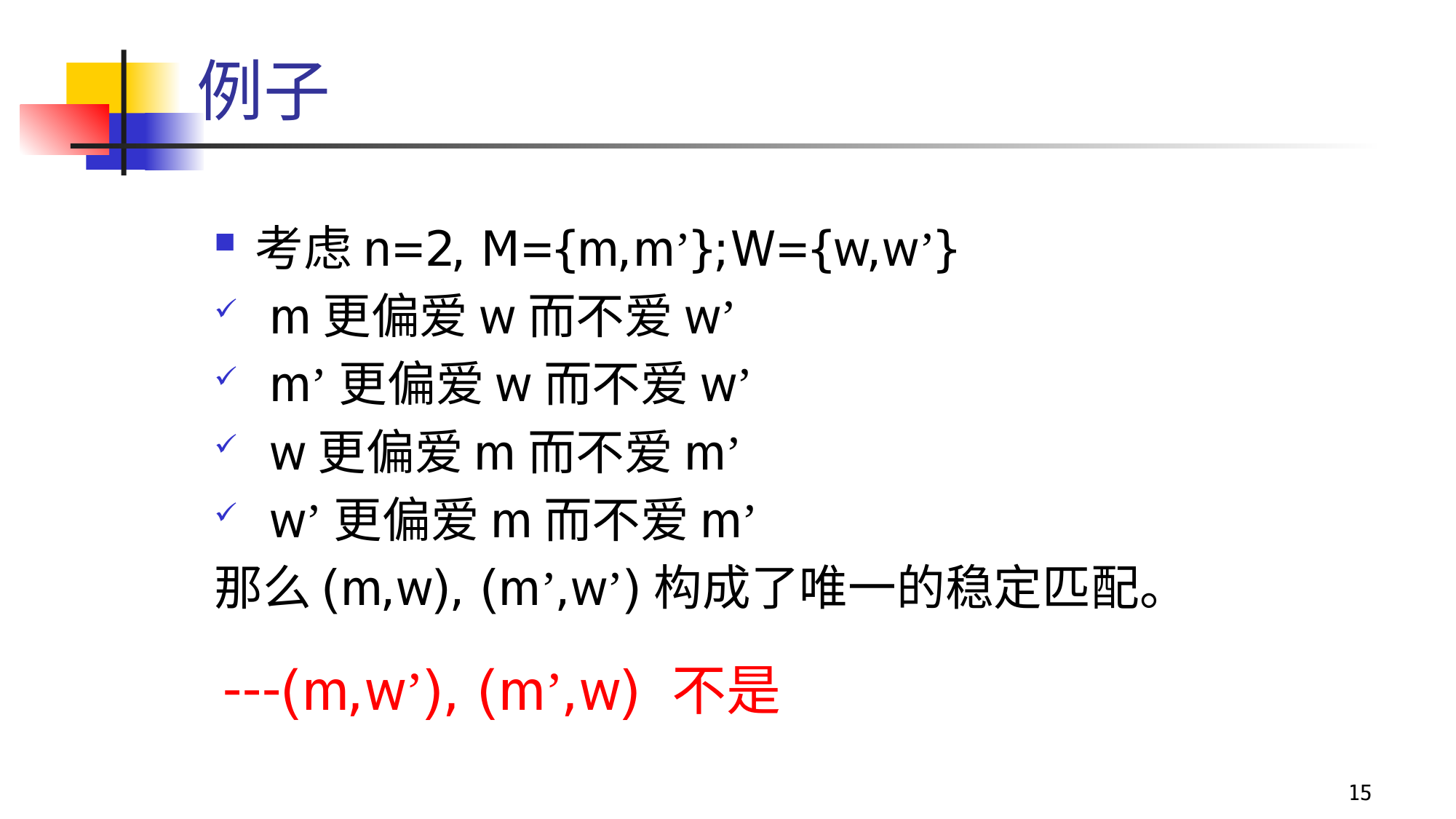

# 例子
考虑n=2, M={m,m’};W={w,w’}
 m更偏爱w而不爱w’
 m’更偏爱w而不爱w’
 w更偏爱m而不爱m’
 w’更偏爱m而不爱m’
那么(m,w), (m’,w’)构成了唯一的稳定匹配。

---(m,w’), (m’,w) 不是
15